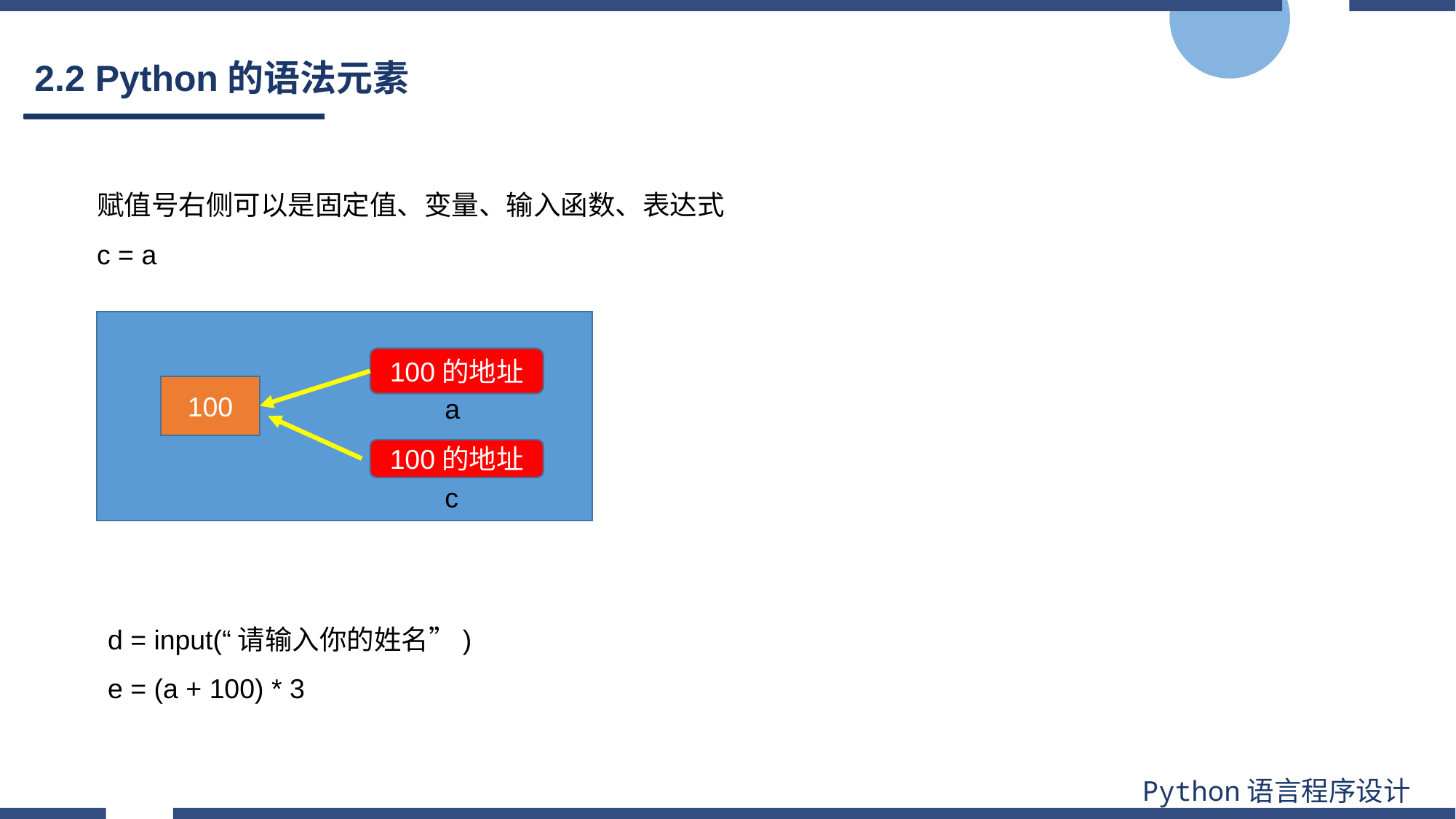

# 2.2 Python的语法元素
赋值号右侧可以是固定值、变量、输入函数、表达式
c = a

100的地址
100
a
100的地址
c
d = input(“请输入你的姓名”)
e = (a + 100) * 3